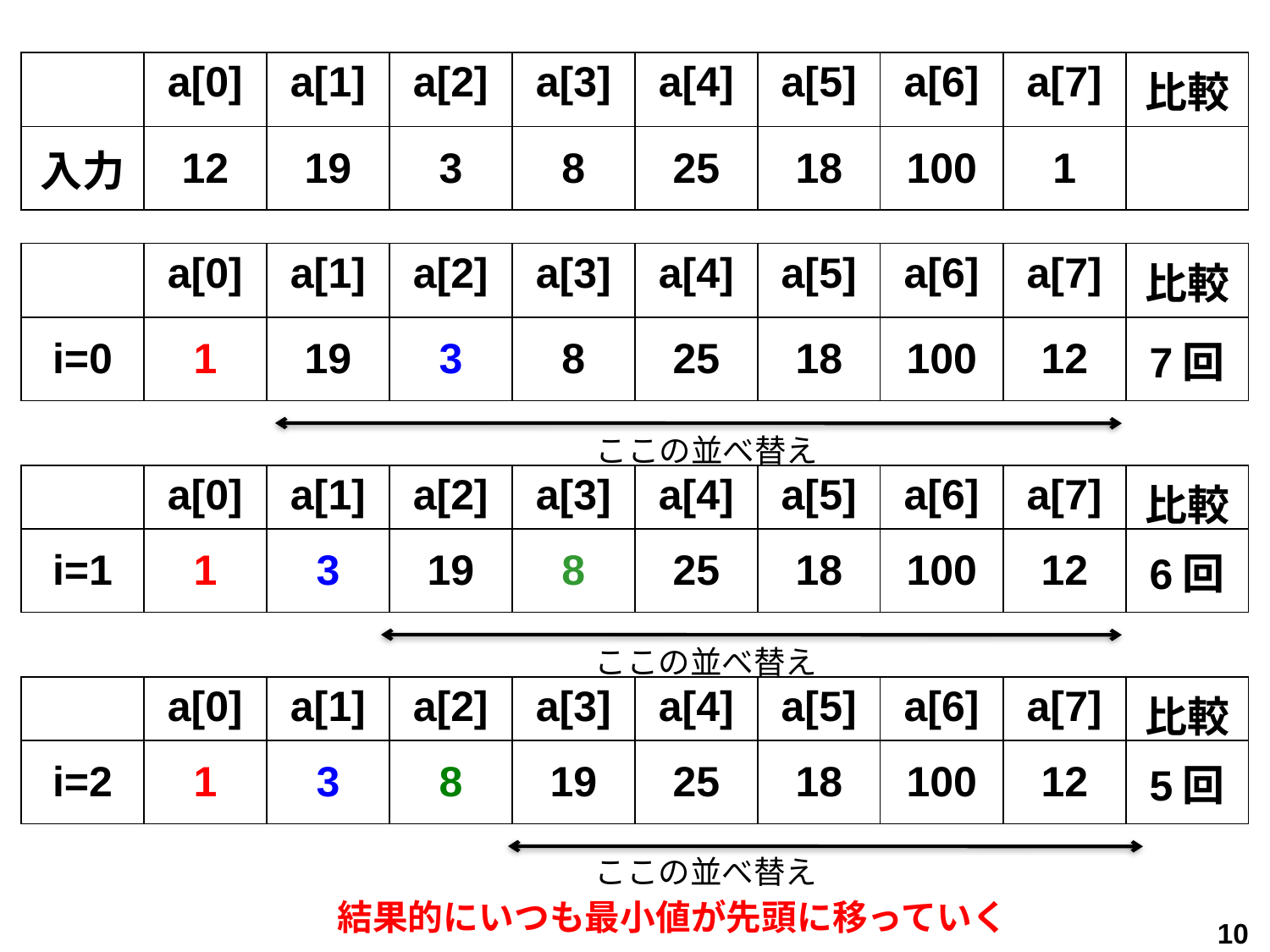

|  | a[0] | a[1] | a[2] | a[3] | a[4] | a[5] | a[6] | a[7] | 比較 |
| --- | --- | --- | --- | --- | --- | --- | --- | --- | --- |
| 入力 | 12 | 19 | 3 | 8 | 25 | 18 | 100 | 1 |  |
|  | a[0] | a[1] | a[2] | a[3] | a[4] | a[5] | a[6] | a[7] | 比較 |
| --- | --- | --- | --- | --- | --- | --- | --- | --- | --- |
| i=0 | 1 | 19 | 3 | 8 | 25 | 18 | 100 | 12 | 7回 |
ここの並べ替え
|  | a[0] | a[1] | a[2] | a[3] | a[4] | a[5] | a[6] | a[7] | 比較 |
| --- | --- | --- | --- | --- | --- | --- | --- | --- | --- |
| i=1 | 1 | 3 | 19 | 8 | 25 | 18 | 100 | 12 | 6回 |
ここの並べ替え
|  | a[0] | a[1] | a[2] | a[3] | a[4] | a[5] | a[6] | a[7] | 比較 |
| --- | --- | --- | --- | --- | --- | --- | --- | --- | --- |
| i=2 | 1 | 3 | 8 | 19 | 25 | 18 | 100 | 12 | 5回 |
ここの並べ替え
結果的にいつも最小値が先頭に移っていく
10